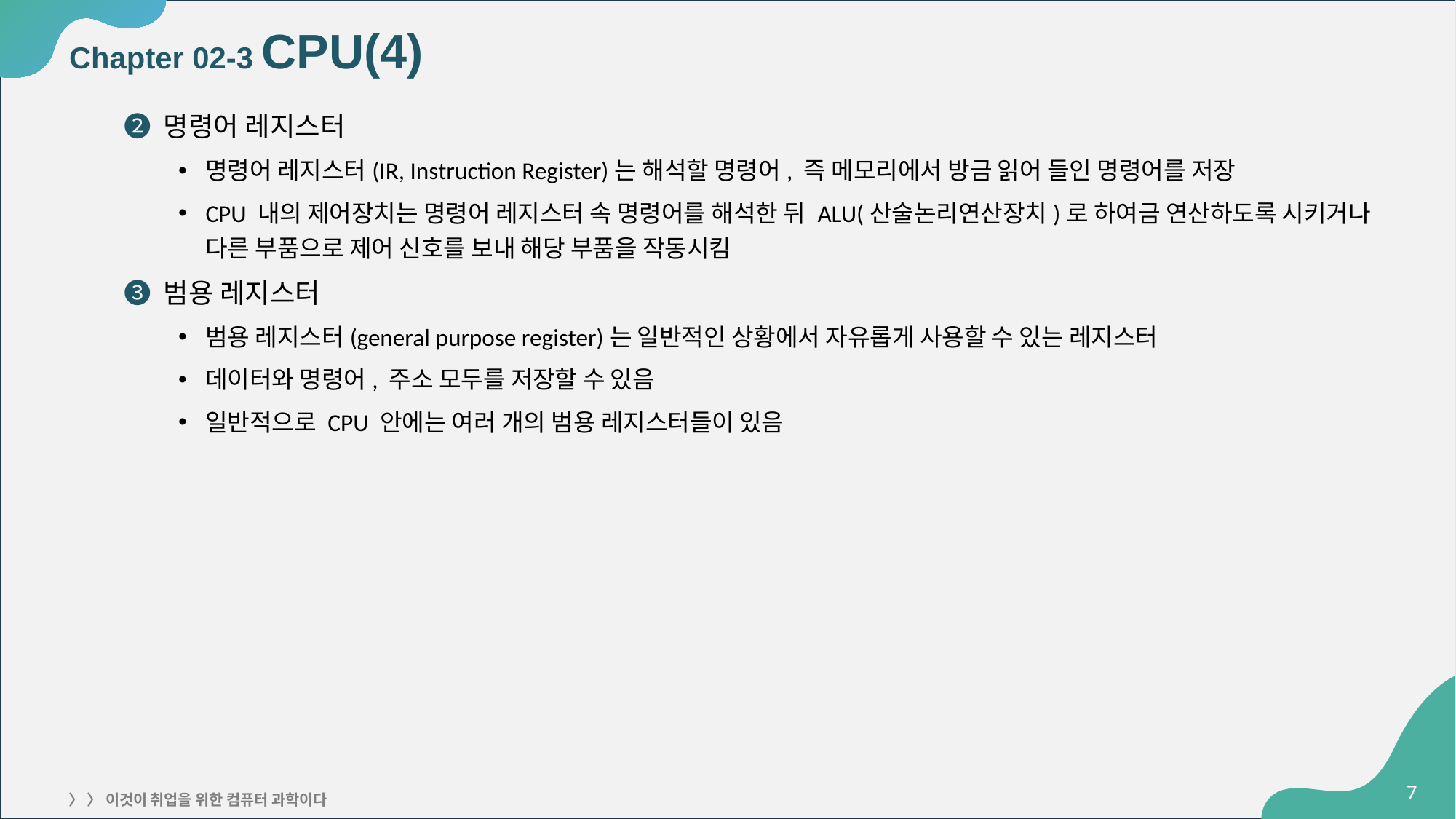

# Chapter 02-3 CPU(4)
➋ 명령어 레지스터
명령어 레지스터(IR, Instruction Register)는 해석할 명령어, 즉 메모리에서 방금 읽어 들인 명령어를 저장
CPU 내의 제어장치는 명령어 레지스터 속 명령어를 해석한 뒤 ALU(산술논리연산장치)로 하여금 연산하도록 시키거나 다른 부품으로 제어 신호를 보내 해당 부품을 작동시킴
➌ 범용 레지스터
범용 레지스터(general purpose register)는 일반적인 상황에서 자유롭게 사용할 수 있는 레지스터
데이터와 명령어, 주소 모두를 저장할 수 있음
일반적으로 CPU 안에는 여러 개의 범용 레지스터들이 있음
7
〉 〉 이것이 취업을 위한 컴퓨터 과학이다